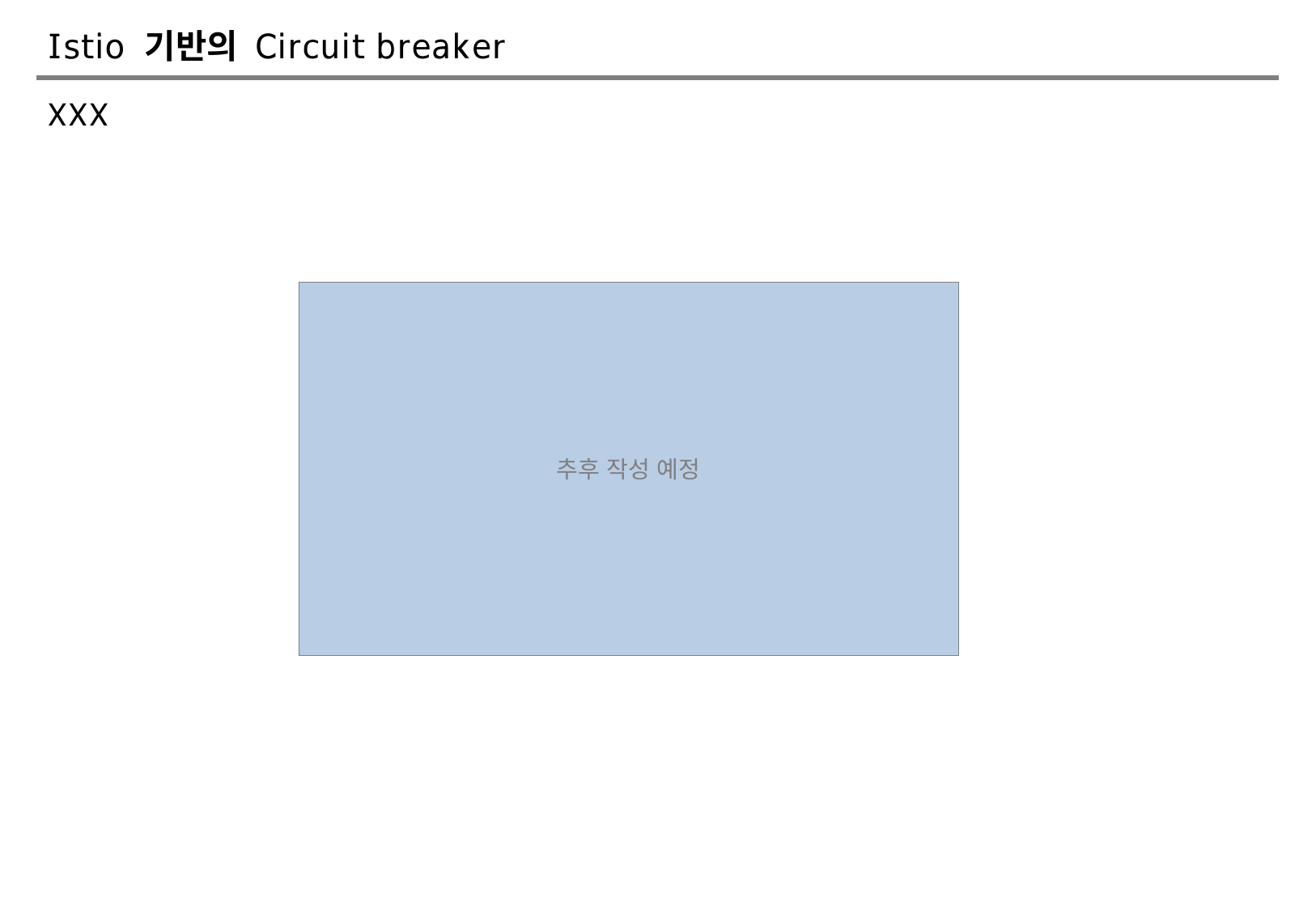

# Istio 기반의 Circuit breaker
XXX
추후 작성 예정